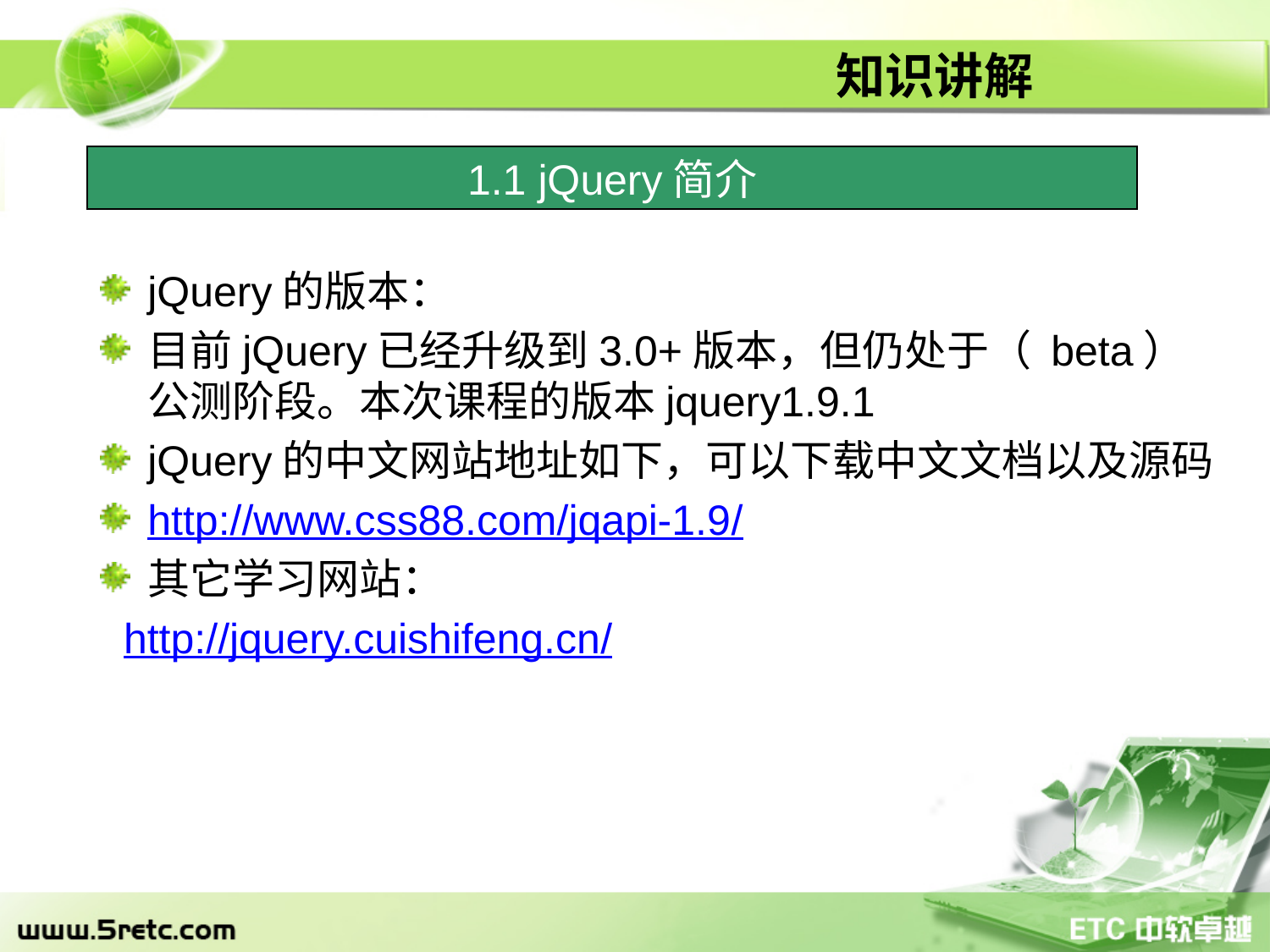

# 知识讲解
1.1 jQuery简介
jQuery的版本：
目前jQuery已经升级到3.0+版本，但仍处于（ beta）公测阶段。本次课程的版本jquery1.9.1
jQuery的中文网站地址如下，可以下载中文文档以及源码
http://www.css88.com/jqapi-1.9/
其它学习网站：
  http://jquery.cuishifeng.cn/